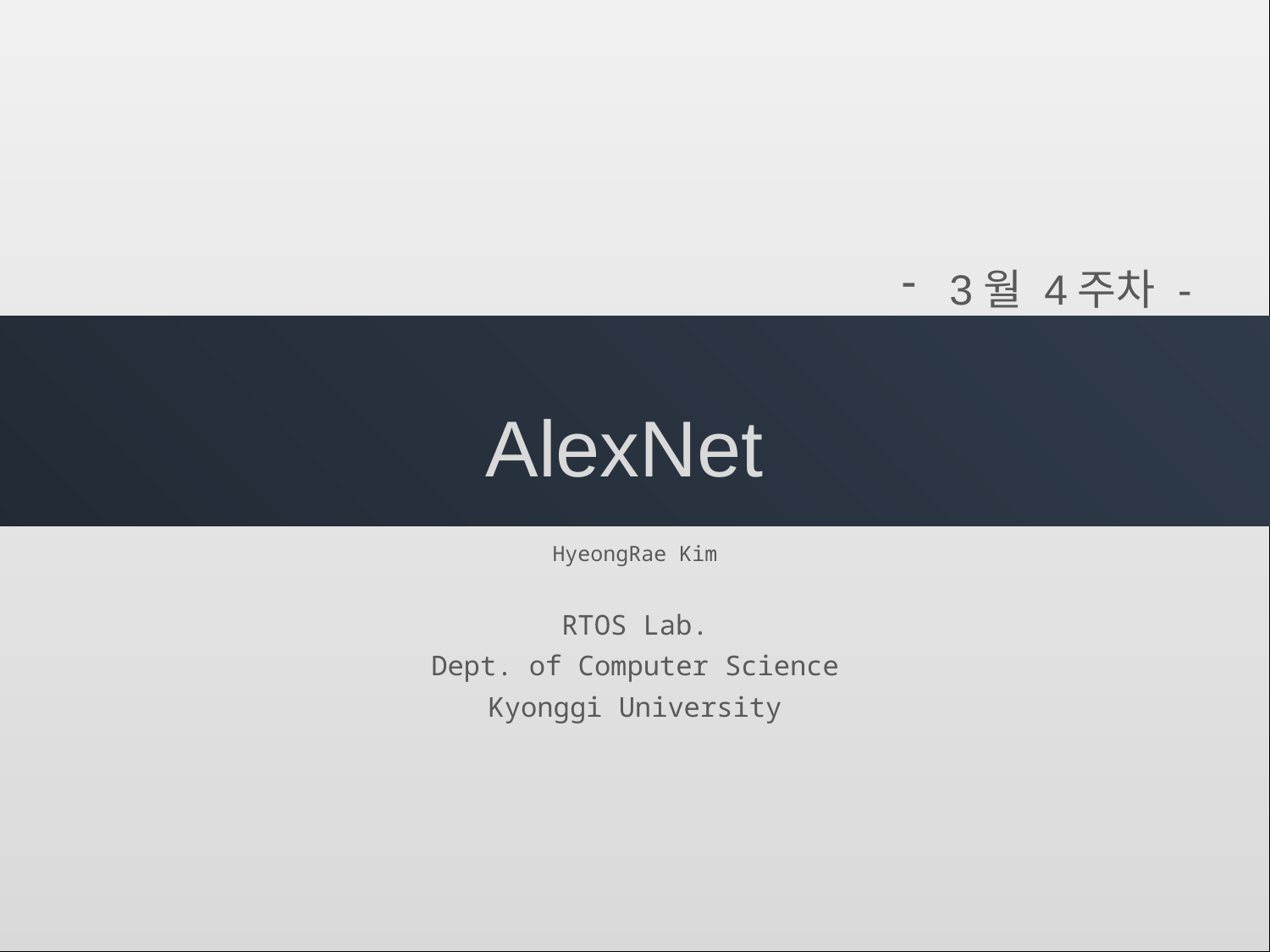

3월 4주차 -
# AlexNet

HyeongRae Kim

RTOS Lab.
Dept. of Computer Science
Kyonggi University

1